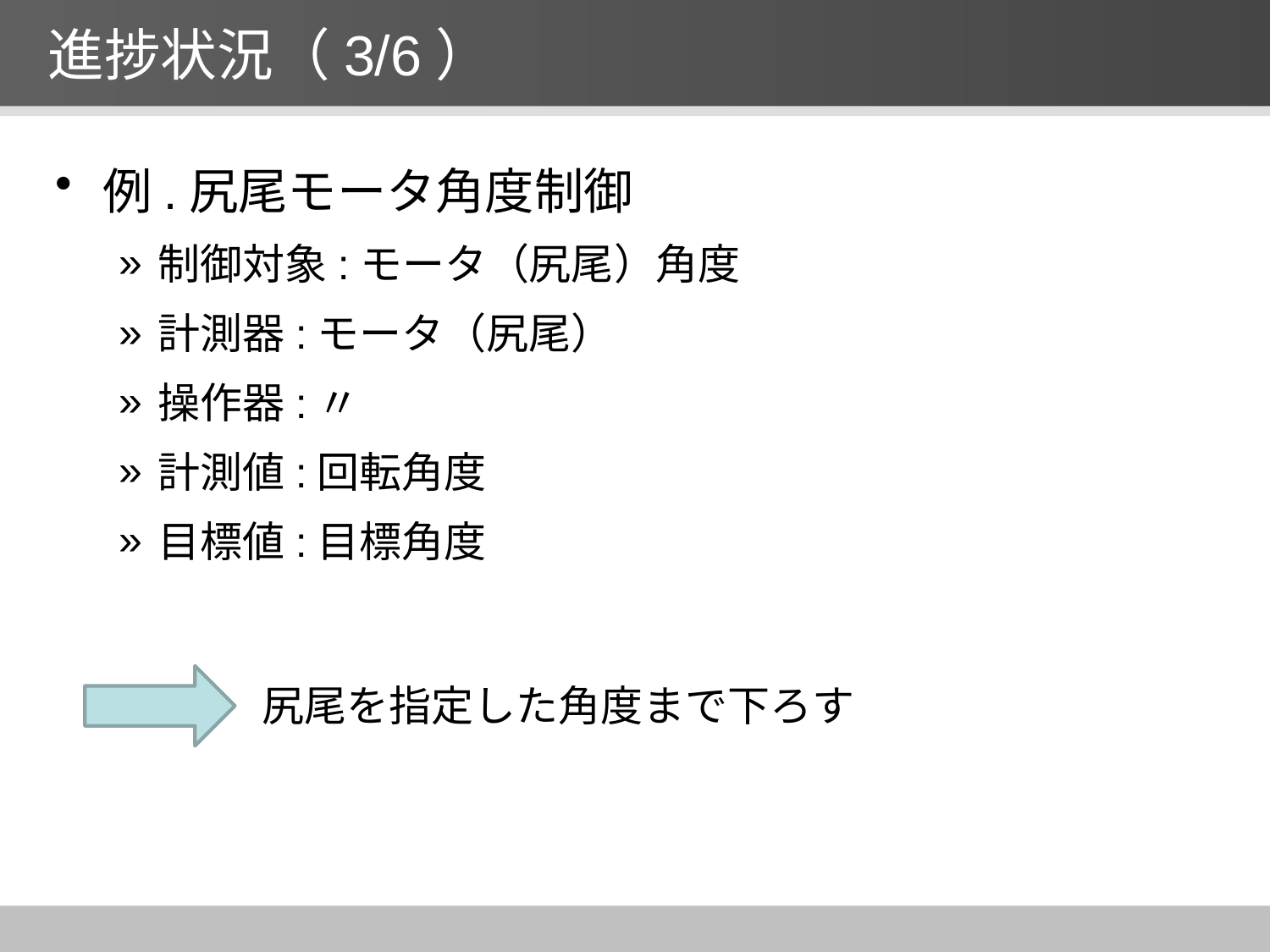

# 進捗状況（3/6）
例.尻尾モータ角度制御
制御対象:モータ（尻尾）角度
計測器:モータ（尻尾）
操作器:〃
計測値:回転角度
目標値:目標角度

尻尾を指定した角度まで下ろす